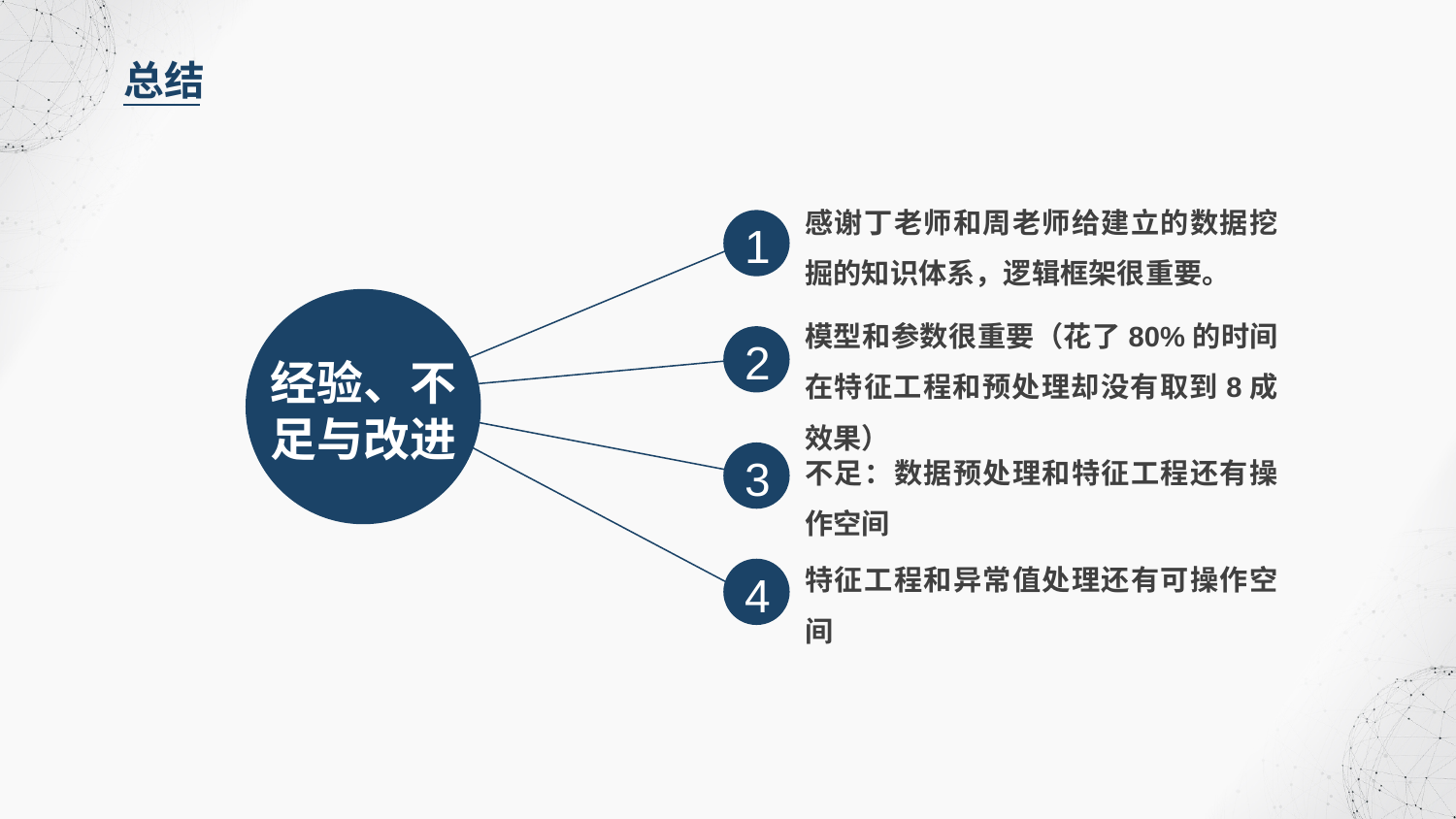

总结
感谢丁老师和周老师给建立的数据挖掘的知识体系，逻辑框架很重要。
1

经验、不足与改进
模型和参数很重要（花了80%的时间在特征工程和预处理却没有取到8成效果）
2

不足：数据预处理和特征工程还有操作空间
3

特征工程和异常值处理还有可操作空间
4